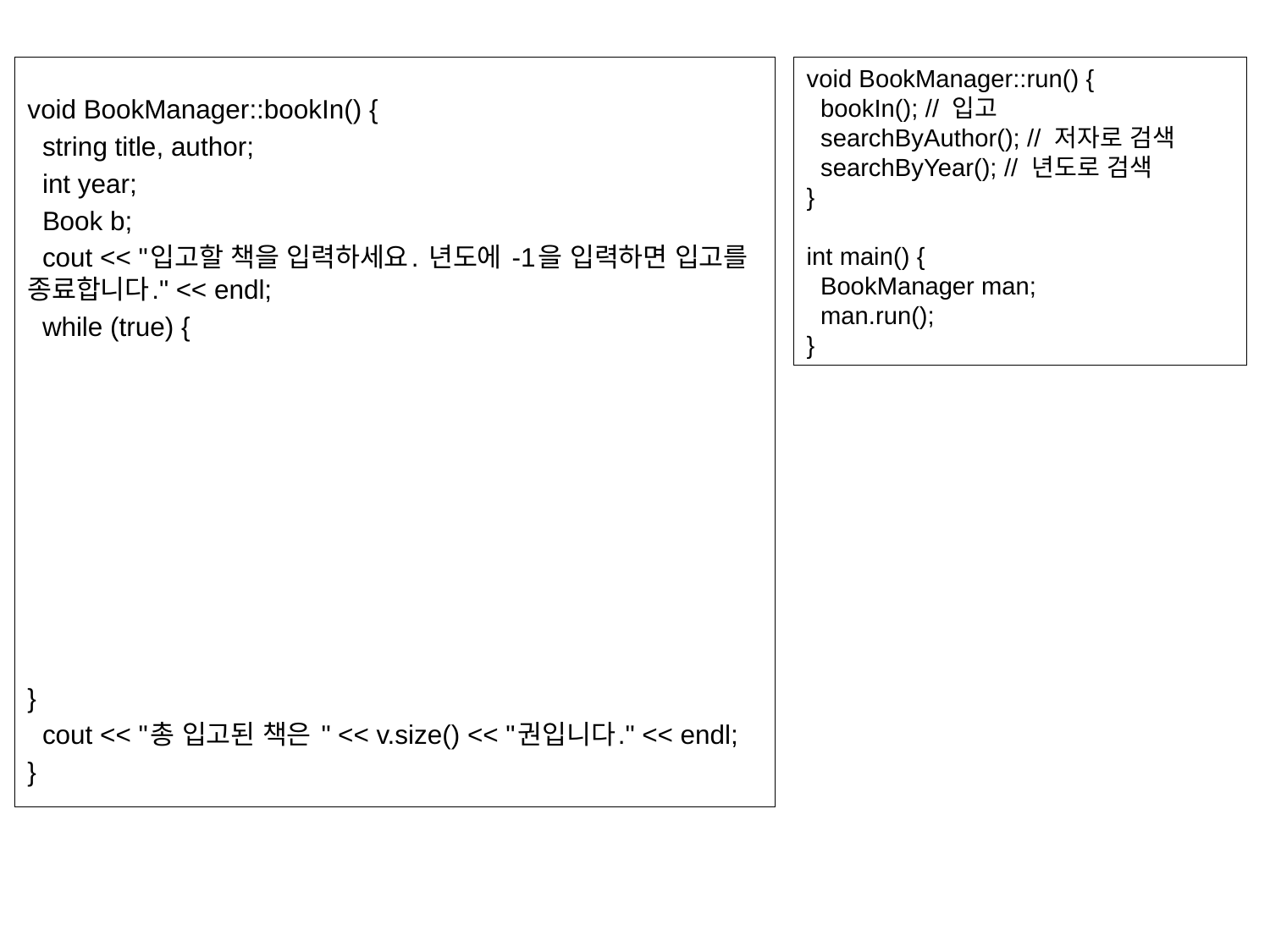

void BookManager::bookIn() {
  string title, author;
  int year;
  Book b;
  cout << "입고할 책을 입력하세요. 년도에 -1을 입력하면 입고를 종료합니다." << endl;
  while (true) {

}
  cout << "총 입고된 책은 " << v.size() << "권입니다." << endl;
}
void BookManager::run() {
  bookIn(); // 입고
  searchByAuthor(); // 저자로 검색
  searchByYear(); // 년도로 검색
}

int main() {
  BookManager man;
  man.run();
}
8